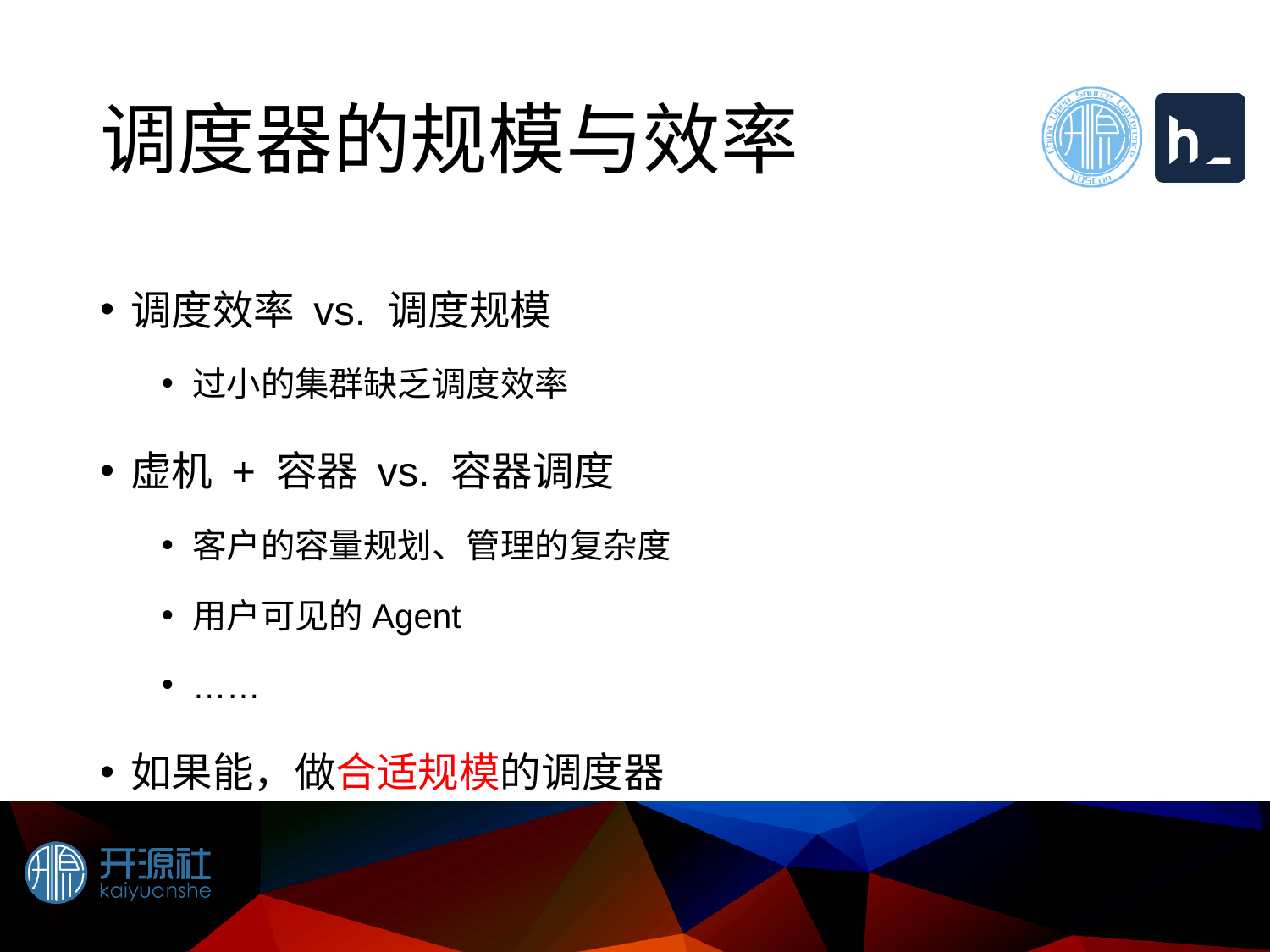

# 调度器的规模与效率
调度效率 vs. 调度规模
过小的集群缺乏调度效率
虚机 + 容器 vs. 容器调度
客户的容量规划、管理的复杂度
用户可见的Agent
……
如果能，做合适规模的调度器